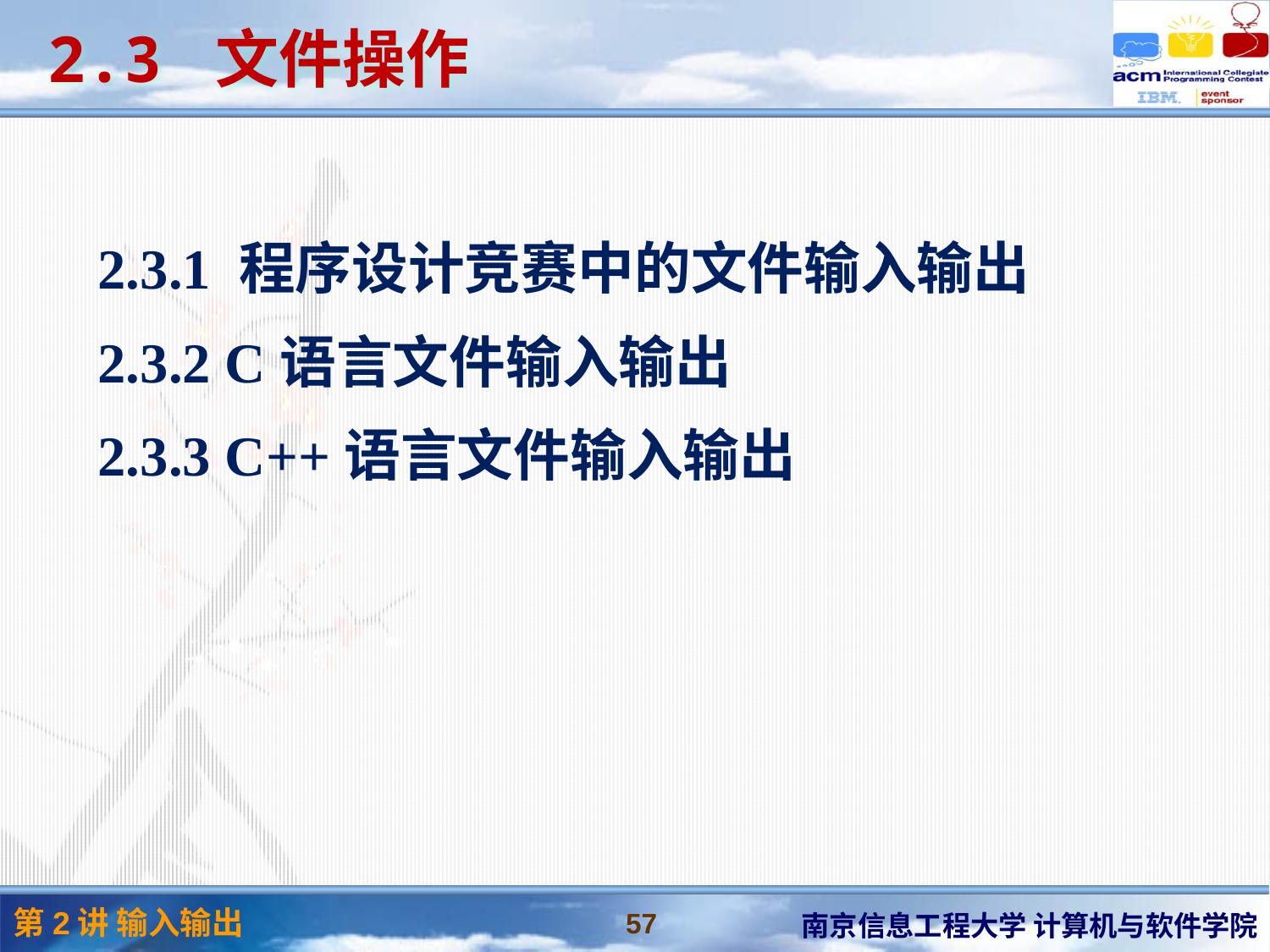

# 2.3 文件操作
2.3.1 程序设计竞赛中的文件输入输出
2.3.2 C语言文件输入输出
2.3.3 C++语言文件输入输出